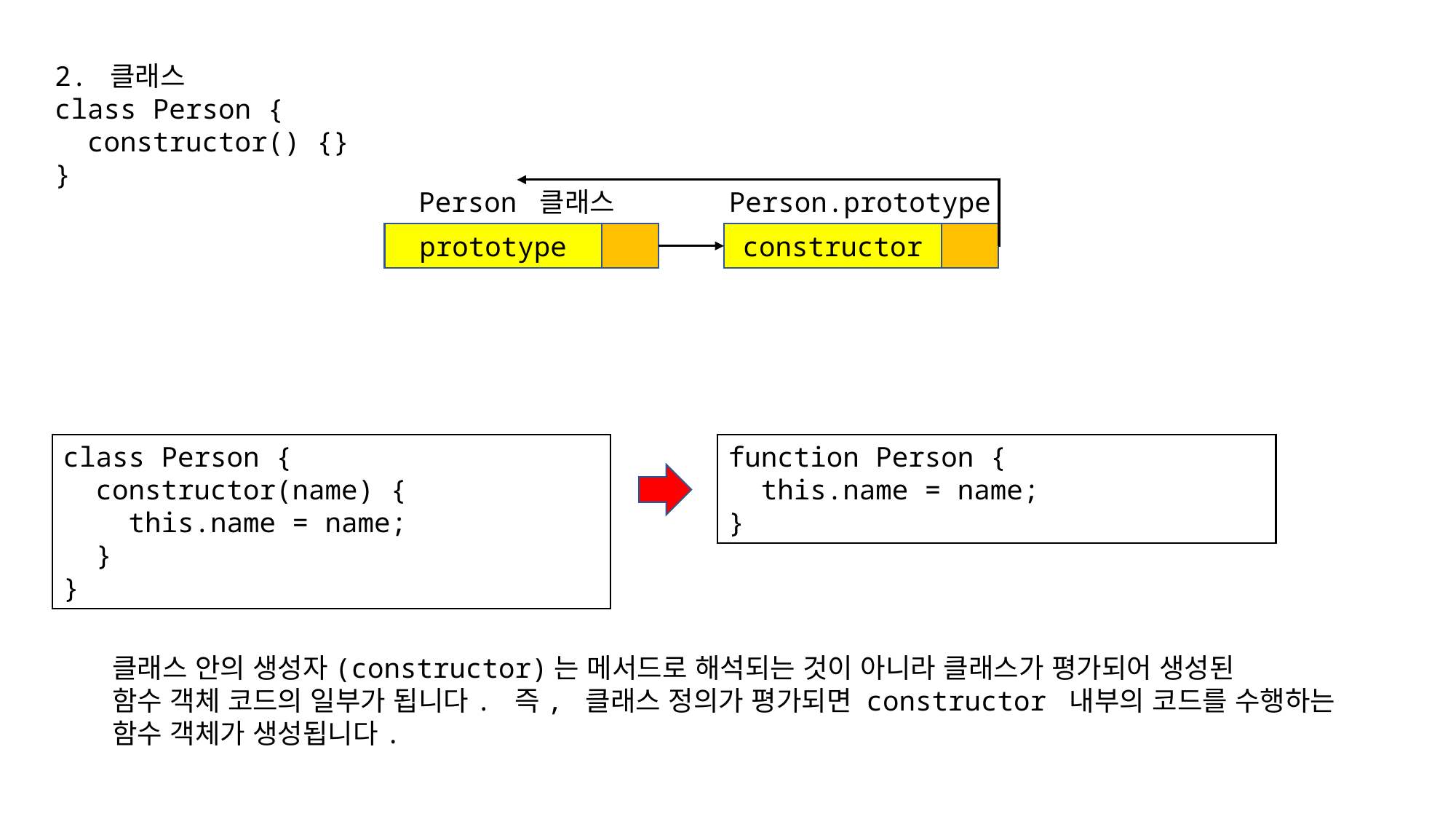

2. 클래스
class Person {
  constructor() {}
}
Person 클래스
Person.prototype
prototype

constructor

class Person {
  constructor(name) {
    this.name = name;
  }
}
function Person {
  this.name = name;
}

클래스 안의 생성자(constructor)는 메서드로 해석되는 것이 아니라 클래스가 평가되어 생성된
함수 객체 코드의 일부가 됩니다. 즉, 클래스 정의가 평가되면 constructor 내부의 코드를 수행하는
함수 객체가 생성됩니다.